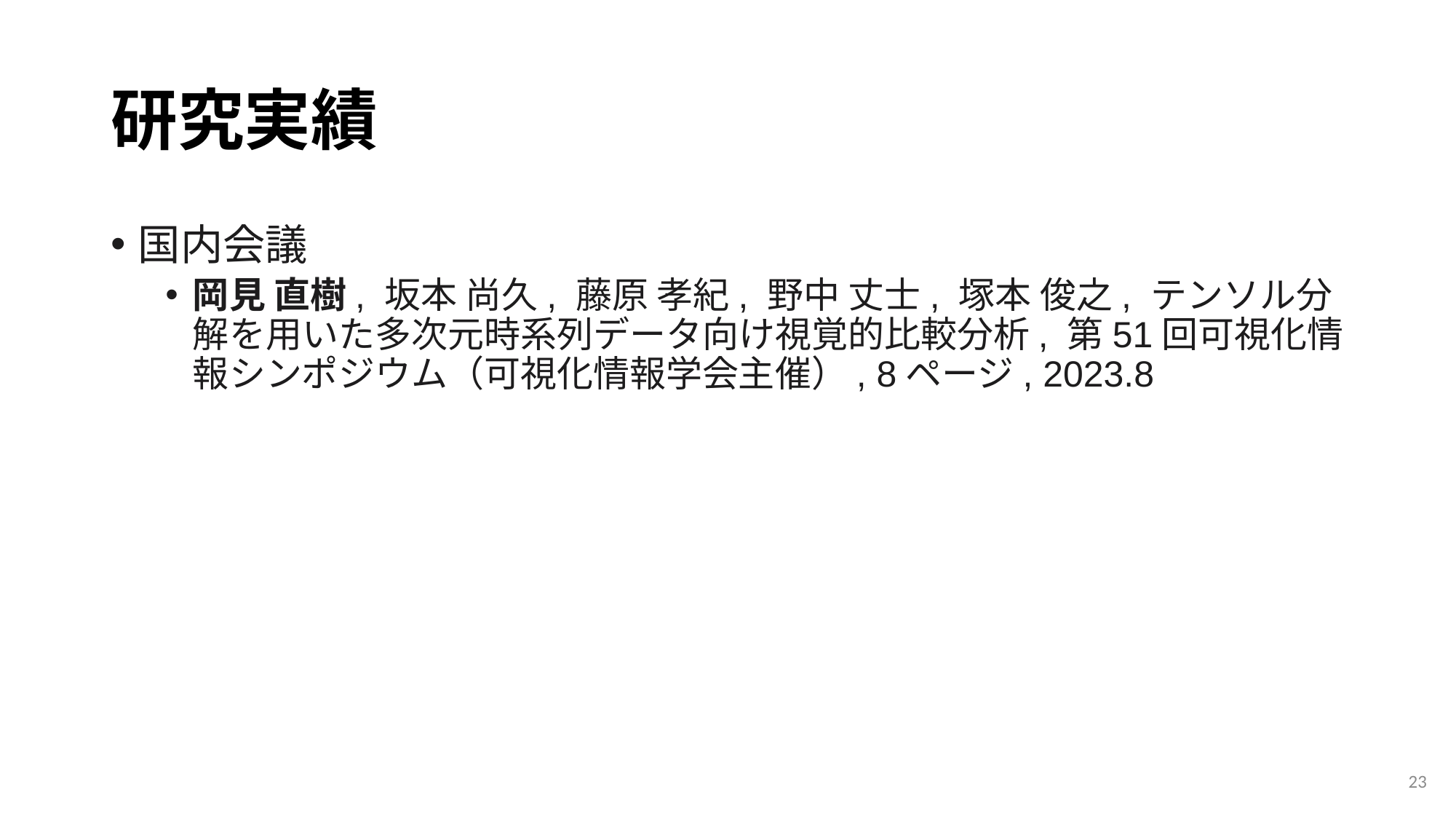

# 研究実績
国内会議
岡見 直樹, 坂本 尚久, 藤原 孝紀, 野中 丈士, 塚本 俊之, テンソル分解を用いた多次元時系列データ向け視覚的比較分析, 第51回可視化情報シンポジウム（可視化情報学会主催）, 8ページ, 2023.8

23